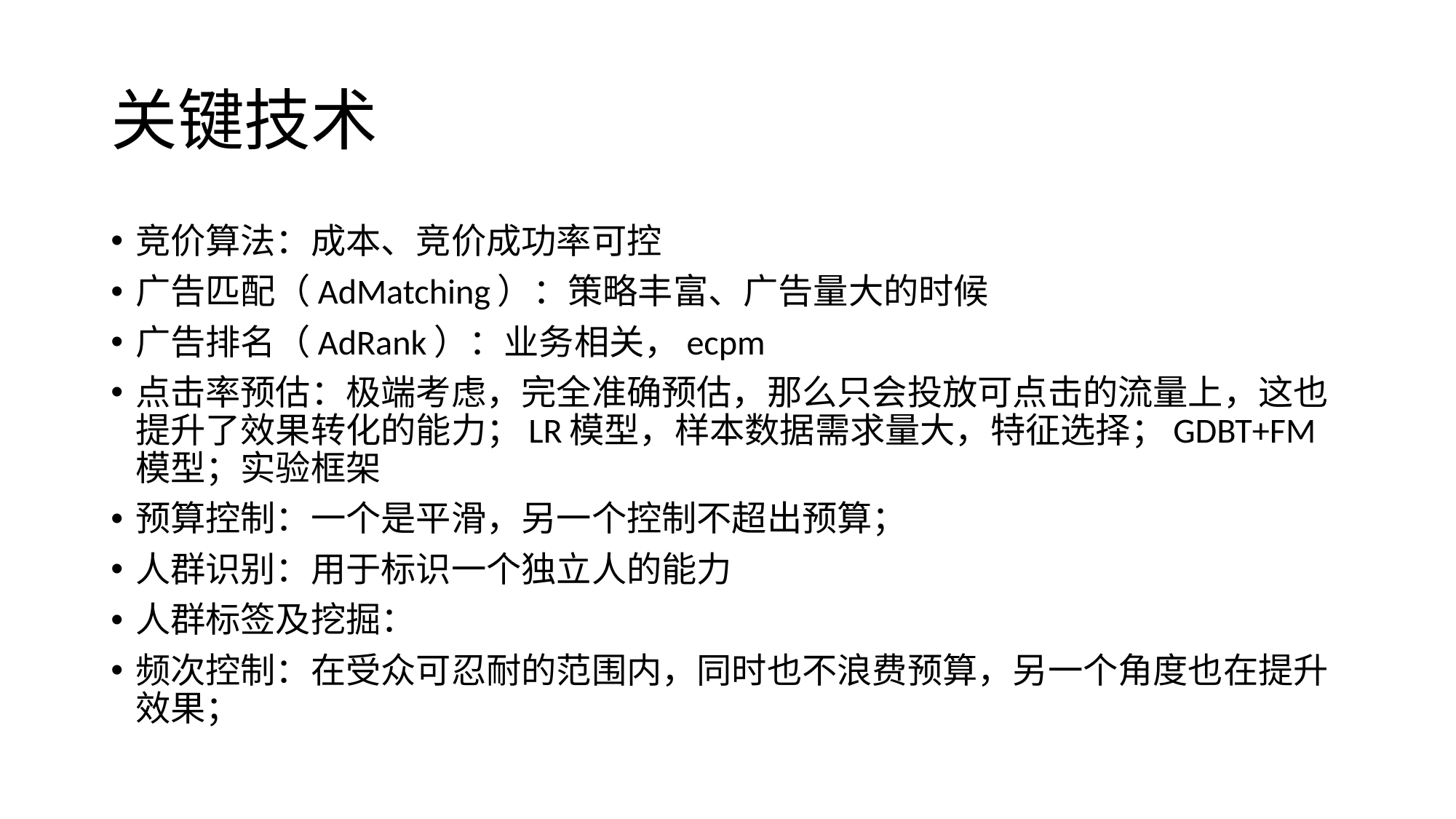

# 关键技术
竞价算法：成本、竞价成功率可控
广告匹配（AdMatching）：策略丰富、广告量大的时候
广告排名（AdRank）：业务相关，ecpm
点击率预估：极端考虑，完全准确预估，那么只会投放可点击的流量上，这也提升了效果转化的能力；LR模型，样本数据需求量大，特征选择；GDBT+FM模型；实验框架
预算控制：一个是平滑，另一个控制不超出预算；
人群识别：用于标识一个独立人的能力
人群标签及挖掘：
频次控制：在受众可忍耐的范围内，同时也不浪费预算，另一个角度也在提升效果；